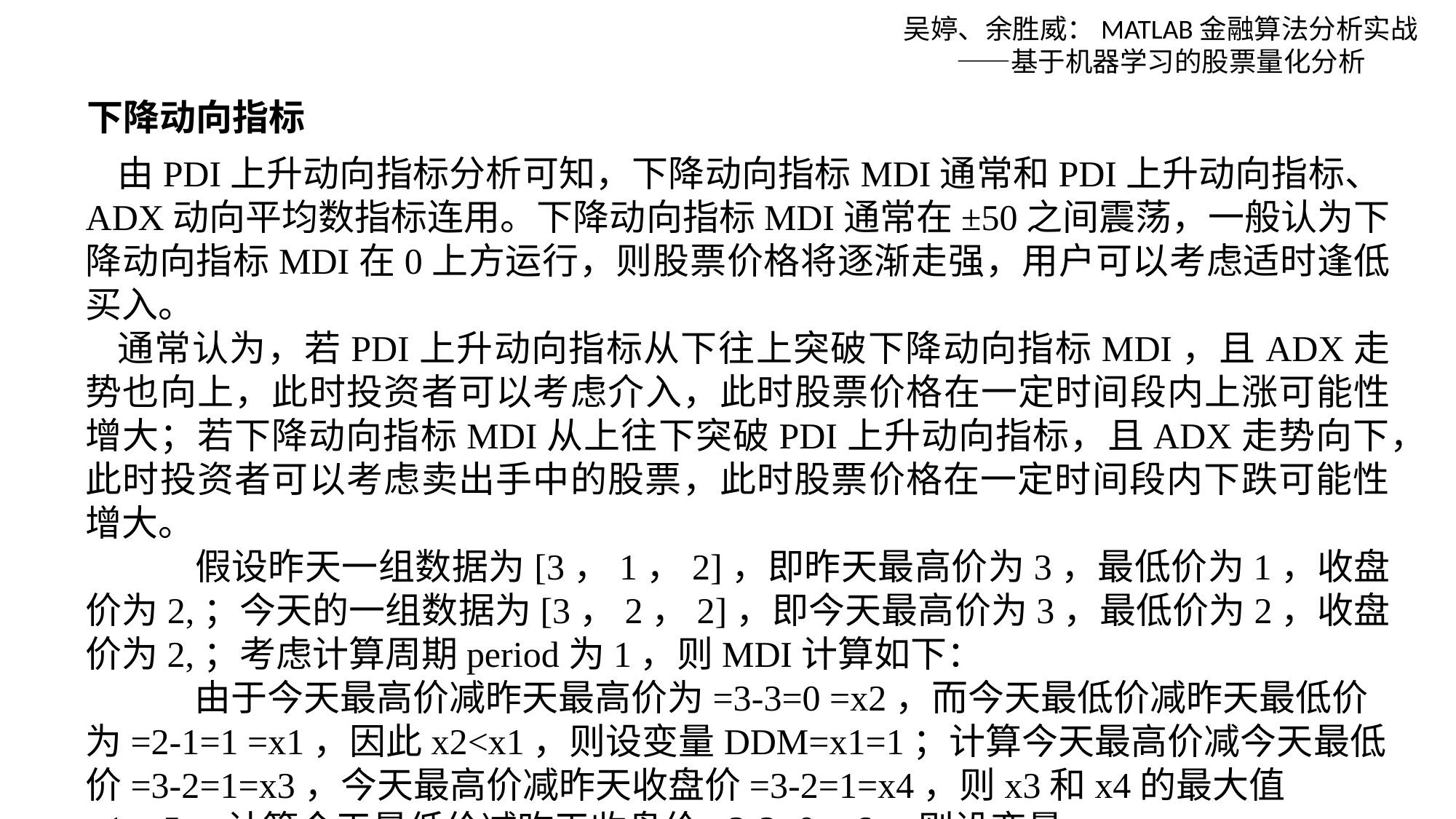

吴婷、余胜威：MATLAB金融算法分析实战——基于机器学习的股票量化分析
下降动向指标
由PDI上升动向指标分析可知，下降动向指标MDI通常和PDI上升动向指标、ADX动向平均数指标连用。下降动向指标MDI通常在±50之间震荡，一般认为下降动向指标MDI在0上方运行，则股票价格将逐渐走强，用户可以考虑适时逢低买入。
通常认为，若PDI上升动向指标从下往上突破下降动向指标MDI，且ADX走势也向上，此时投资者可以考虑介入，此时股票价格在一定时间段内上涨可能性增大；若下降动向指标MDI从上往下突破PDI上升动向指标，且ADX走势向下，此时投资者可以考虑卖出手中的股票，此时股票价格在一定时间段内下跌可能性增大。
	假设昨天一组数据为[3，1，2]，即昨天最高价为3，最低价为1，收盘价为2,；今天的一组数据为[3，2，2]，即今天最高价为3，最低价为2，收盘价为2,；考虑计算周期period为1，则MDI计算如下：
	由于今天最高价减昨天最高价为=3-3=0 =x2，而今天最低价减昨天最低价为=2-1=1 =x1，因此x2<x1，则设变量DDM=x1=1；计算今天最高价减今天最低价=3-2=1=x3，今天最高价减昨天收盘价=3-2=1=x4，则x3和x4的最大值=1=x5，计算今天最低价减昨天收盘价=2-2=0=x6，则设变量TR=max(x5，x6)=1；